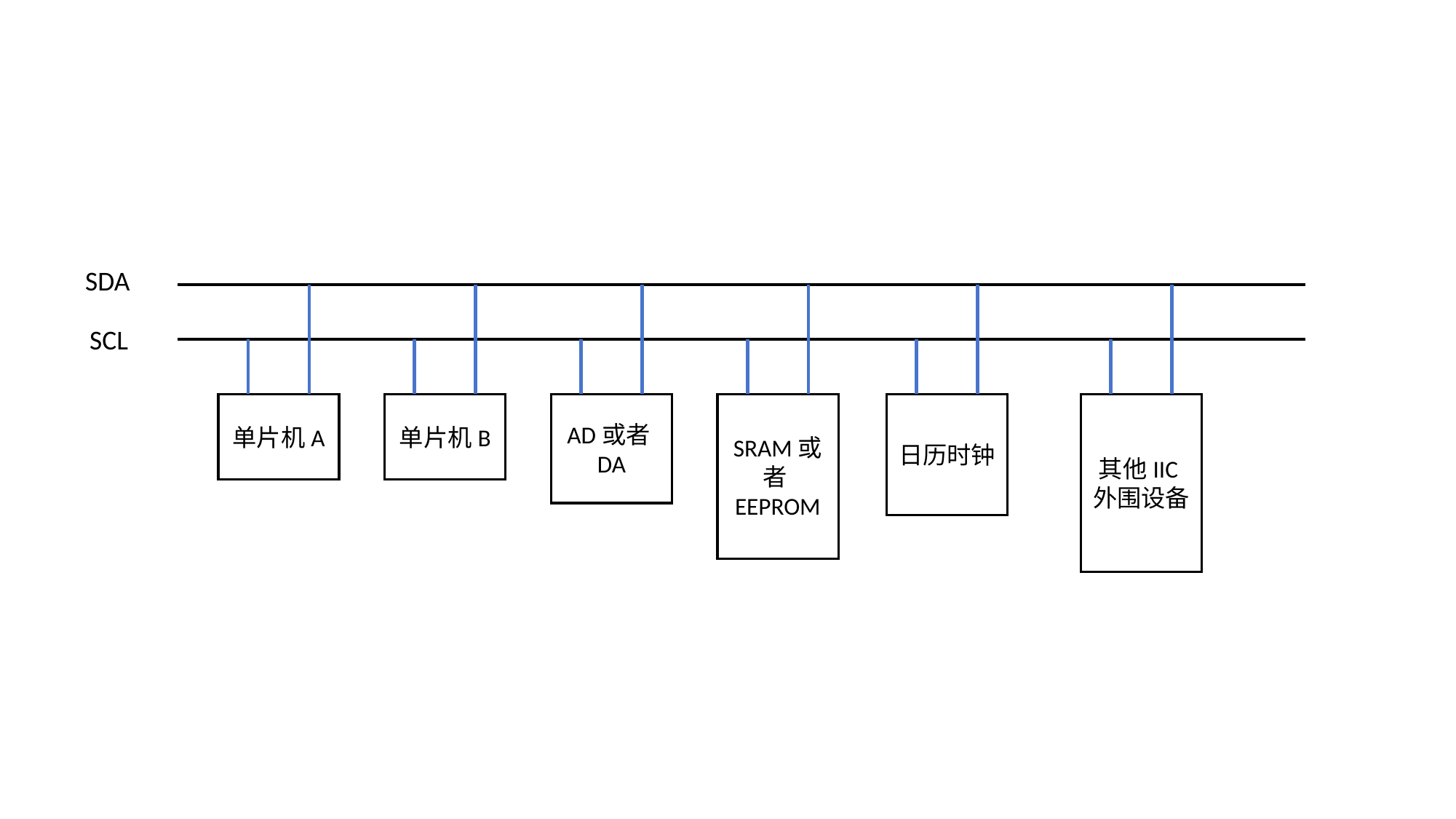

SDA
SCL
AD或者DA
SRAM或者EEPROM
日历时钟
其他IIC外围设备
单片机A
单片机B